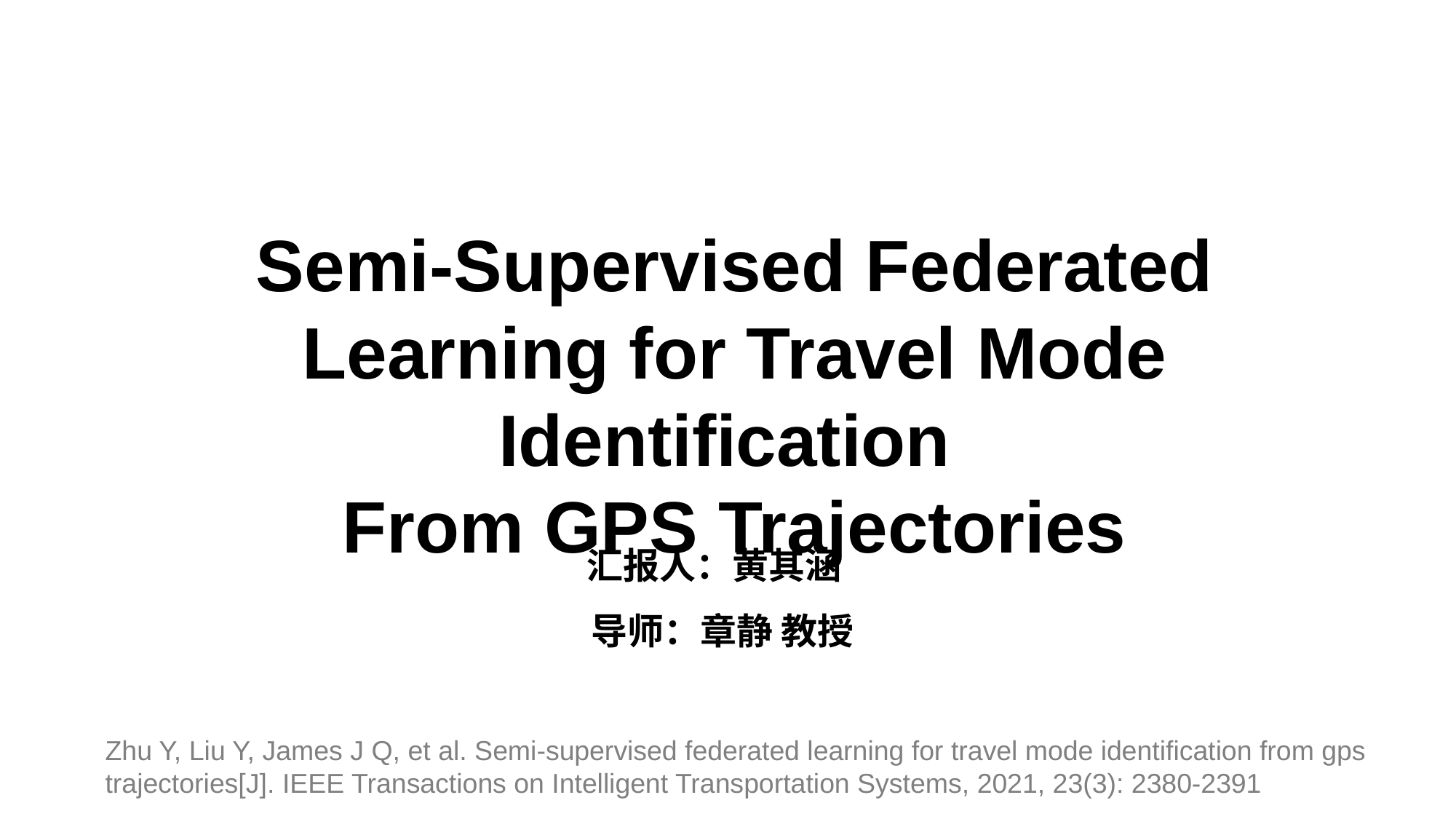

Semi-Supervised Federated Learning for Travel Mode Identiﬁcation
From GPS Trajectories
汇报人：黄其涵
 导师：章静 教授
Zhu Y, Liu Y, James J Q, et al. Semi-supervised federated learning for travel mode identification from gps trajectories[J]. IEEE Transactions on Intelligent Transportation Systems, 2021, 23(3): 2380-2391